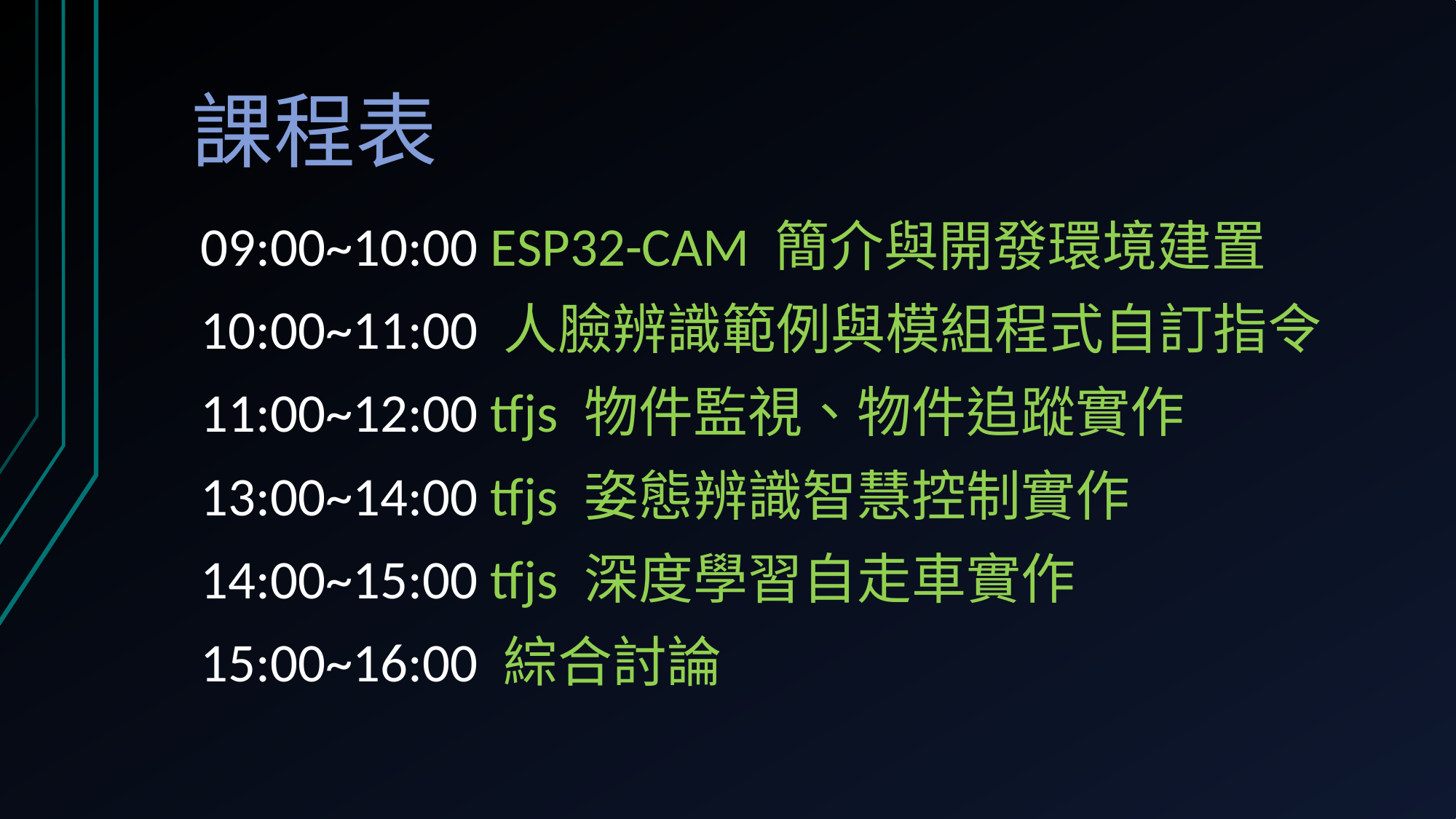

# 課程表
09:00~10:00 ESP32-CAM 簡介與開發環境建置
10:00~11:00 人臉辨識範例與模組程式自訂指令
11:00~12:00 tfjs 物件監視、物件追蹤實作
13:00~14:00 tfjs 姿態辨識智慧控制實作
14:00~15:00 tfjs 深度學習自走車實作
15:00~16:00 綜合討論